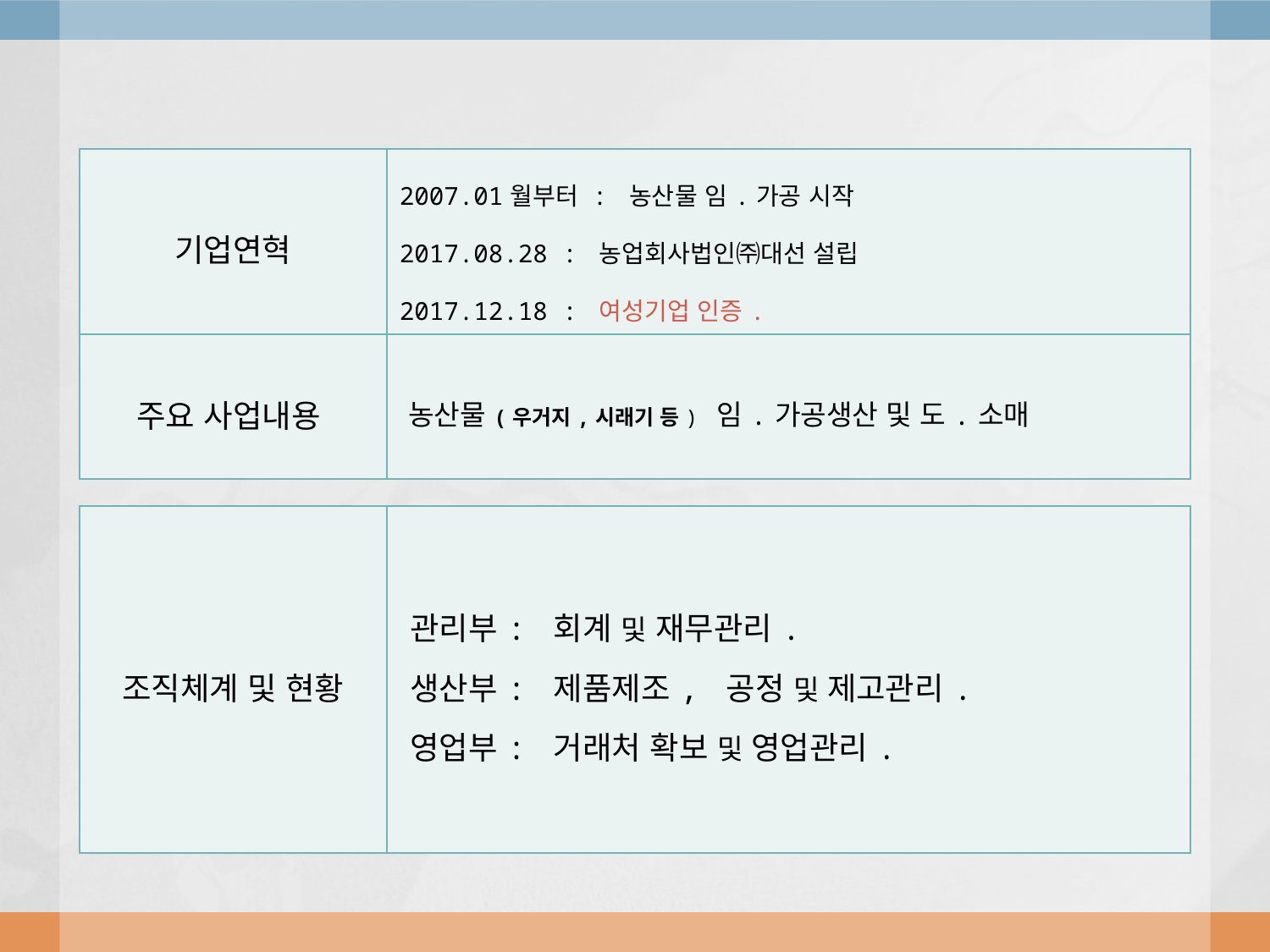

| 기업연혁 | 2007.01월부터 : 농산물 임.가공 시작 2017.08.28 : 농업회사법인㈜대선 설립 2017.12.18 : 여성기업 인증. |
| --- | --- |
| 주요 사업내용 | 농산물(우거지,시래기 등) 임.가공생산 및 도.소매 |
| 조직체계 및 현황 | 관리부: 회계 및 재무관리. 생산부: 제품제조, 공정 및 제고관리. 영업부: 거래처 확보 및 영업관리. |
| --- | --- |